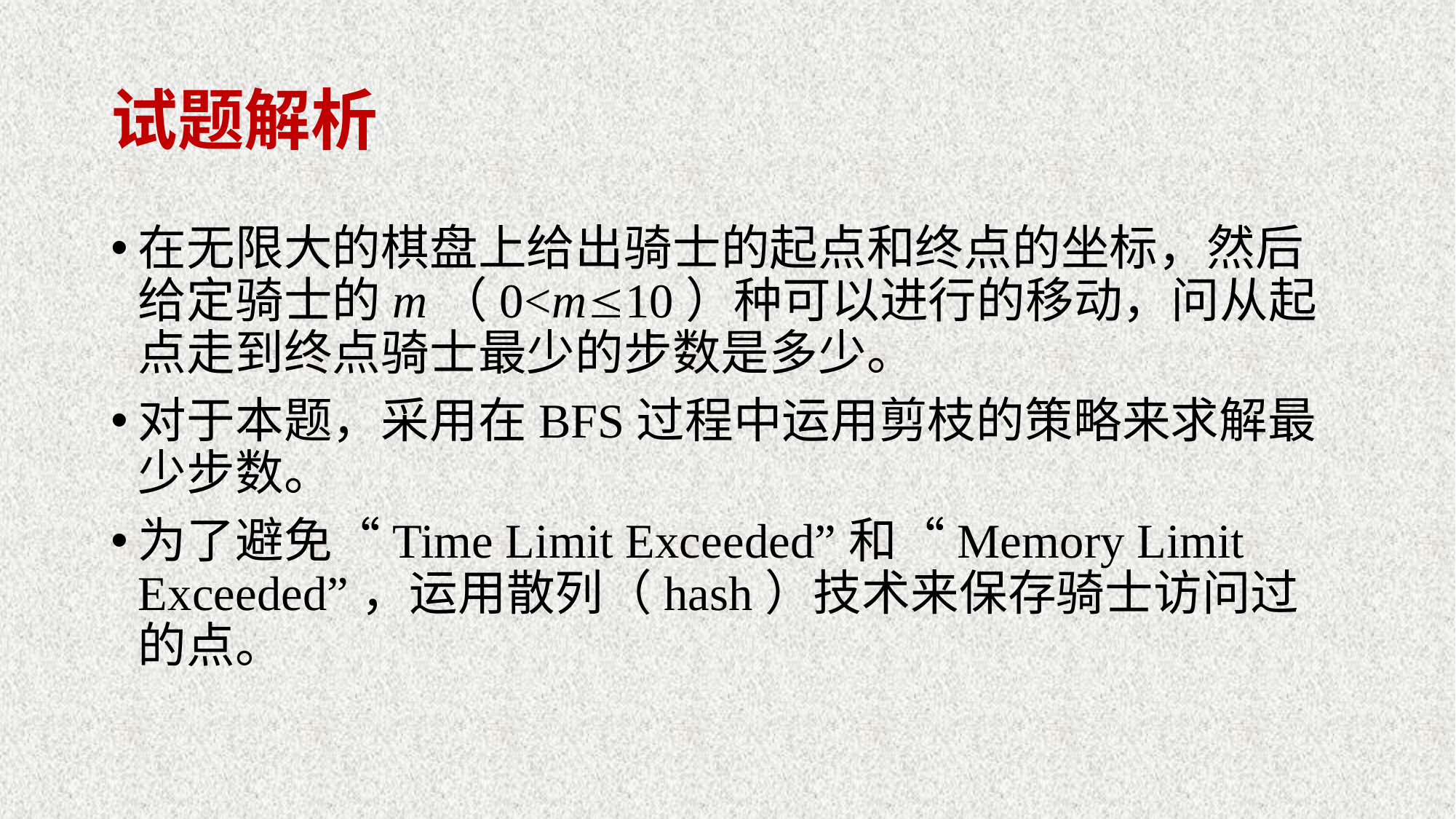

# 试题解析
在无限大的棋盘上给出骑士的起点和终点的坐标，然后给定骑士的m（0<m≤10）种可以进行的移动，问从起点走到终点骑士最少的步数是多少。
对于本题，采用在BFS过程中运用剪枝的策略来求解最少步数。
为了避免“Time Limit Exceeded”和“Memory Limit Exceeded”，运用散列（hash）技术来保存骑士访问过的点。